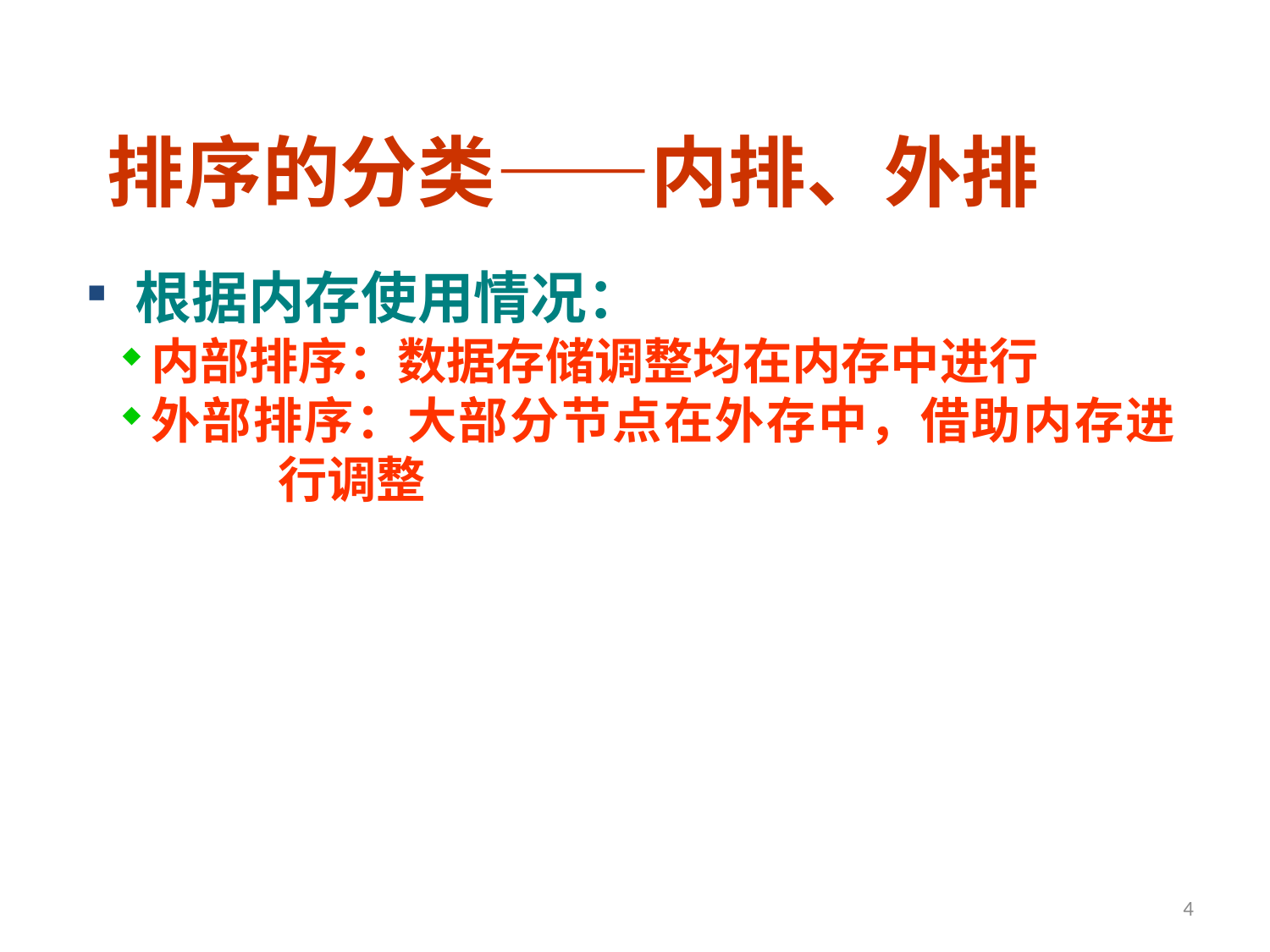

排序的分类——内排、外排
根据内存使用情况：
内部排序：数据存储调整均在内存中进行
外部排序：大部分节点在外存中，借助内存进		行调整

4